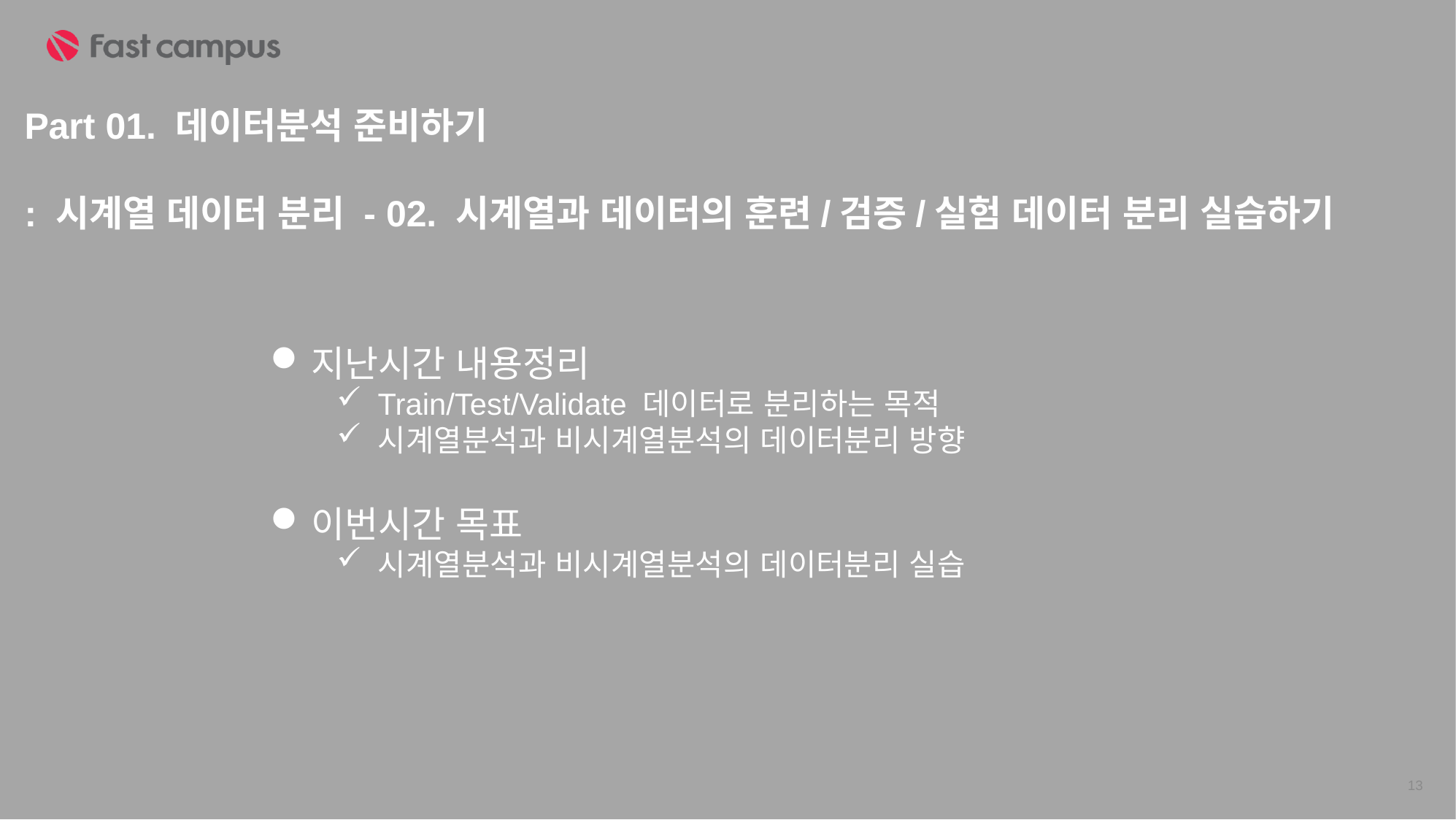

Part 01. 데이터분석 준비하기

: 시계열 데이터 분리 - 02. 시계열과 데이터의 훈련/검증/실험 데이터 분리 실습하기
지난시간 내용정리
Train/Test/Validate 데이터로 분리하는 목적
시계열분석과 비시계열분석의 데이터분리 방향

이번시간 목표
시계열분석과 비시계열분석의 데이터분리 실습
13